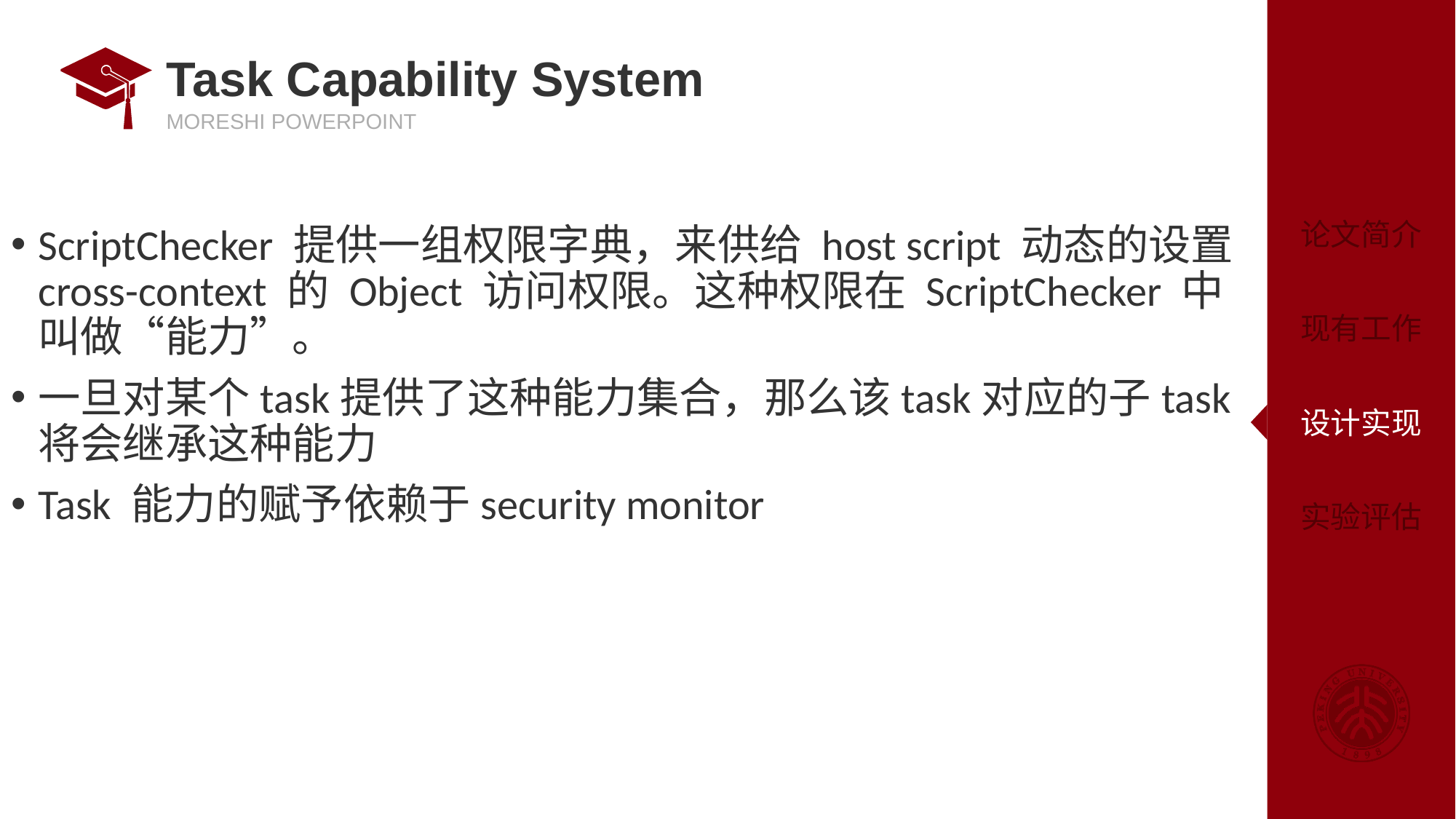

# Task Capability System
ScriptChecker 提供一组权限字典，来供给 host script 动态的设置 cross-context 的 Object 访问权限。这种权限在 ScriptChecker 中叫做“能力”。
一旦对某个task提供了这种能力集合，那么该task对应的子task将会继承这种能力
Task 能力的赋予依赖于security monitor